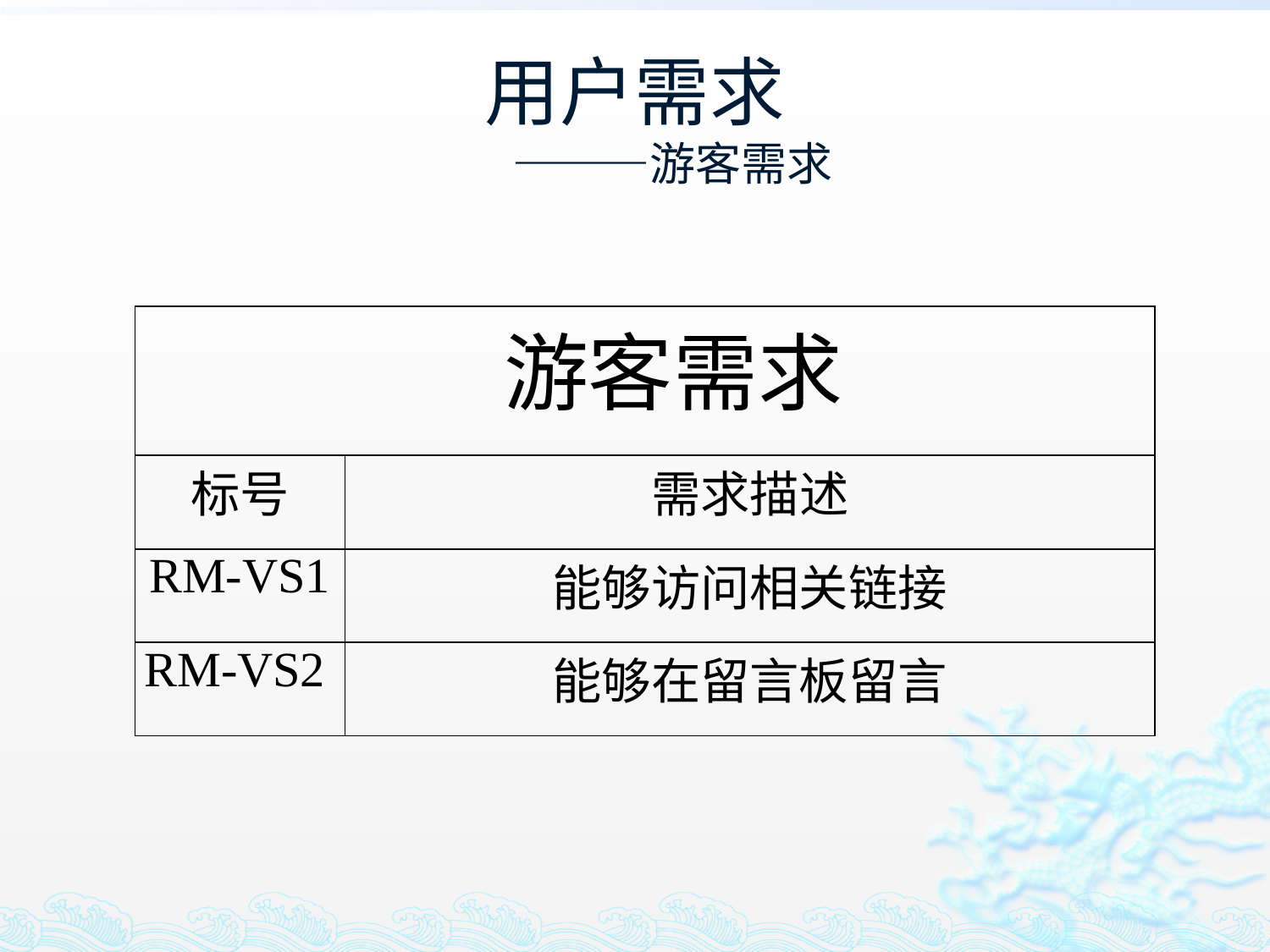

# 用户需求 ———游客需求
| 游客需求 |  |
| --- | --- |
| 标号 | 需求描述 |
| RM-VS1 | 能够访问相关链接 |
| RM-VS2 | 能够在留言板留言 |